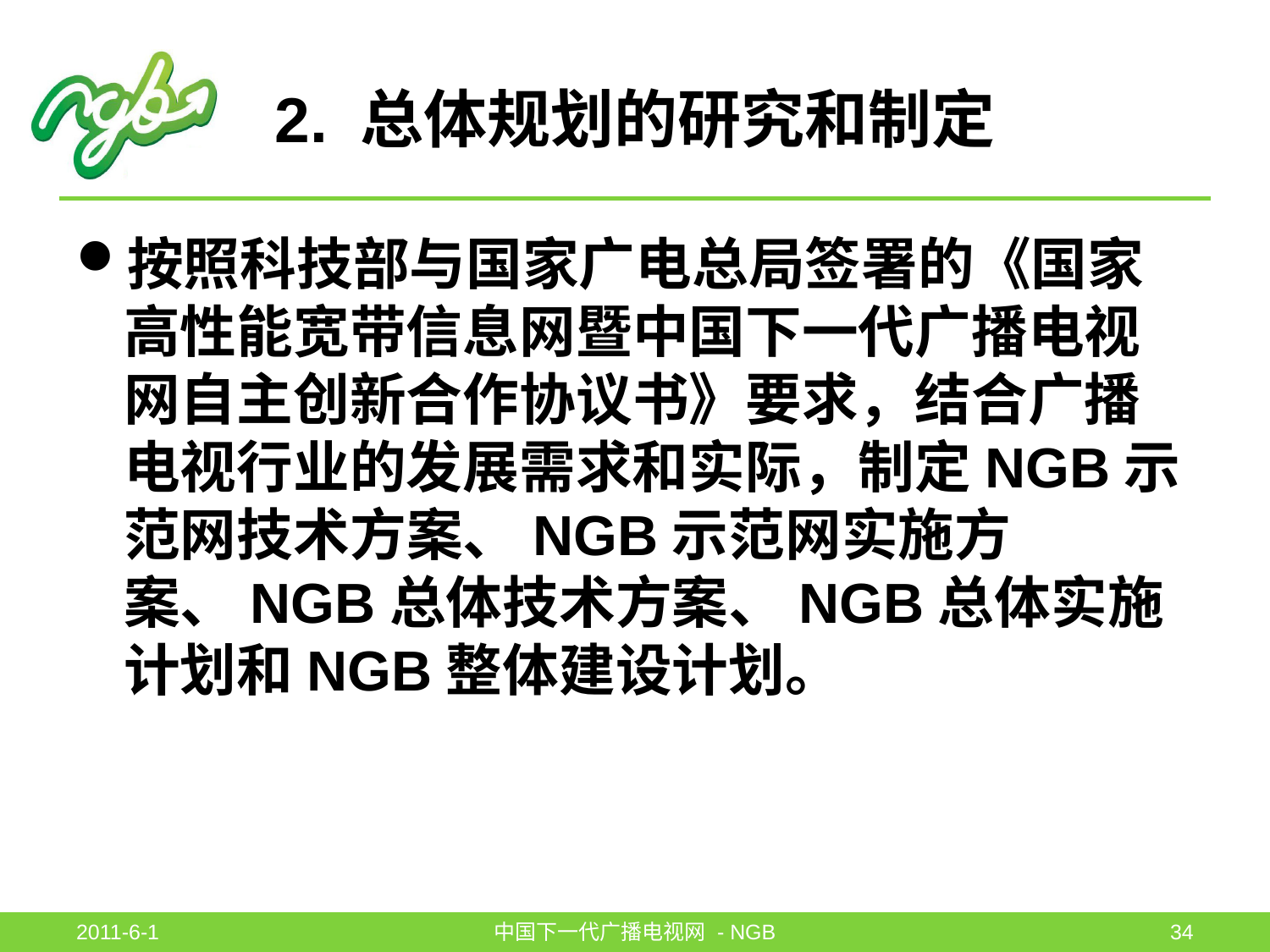

# 2. 总体规划的研究和制定
按照科技部与国家广电总局签署的《国家高性能宽带信息网暨中国下一代广播电视网自主创新合作协议书》要求，结合广播电视行业的发展需求和实际，制定NGB示范网技术方案、NGB示范网实施方案、NGB总体技术方案、NGB总体实施计划和NGB整体建设计划。

2011-6-1
中国下一代广播电视网 - NGB
34